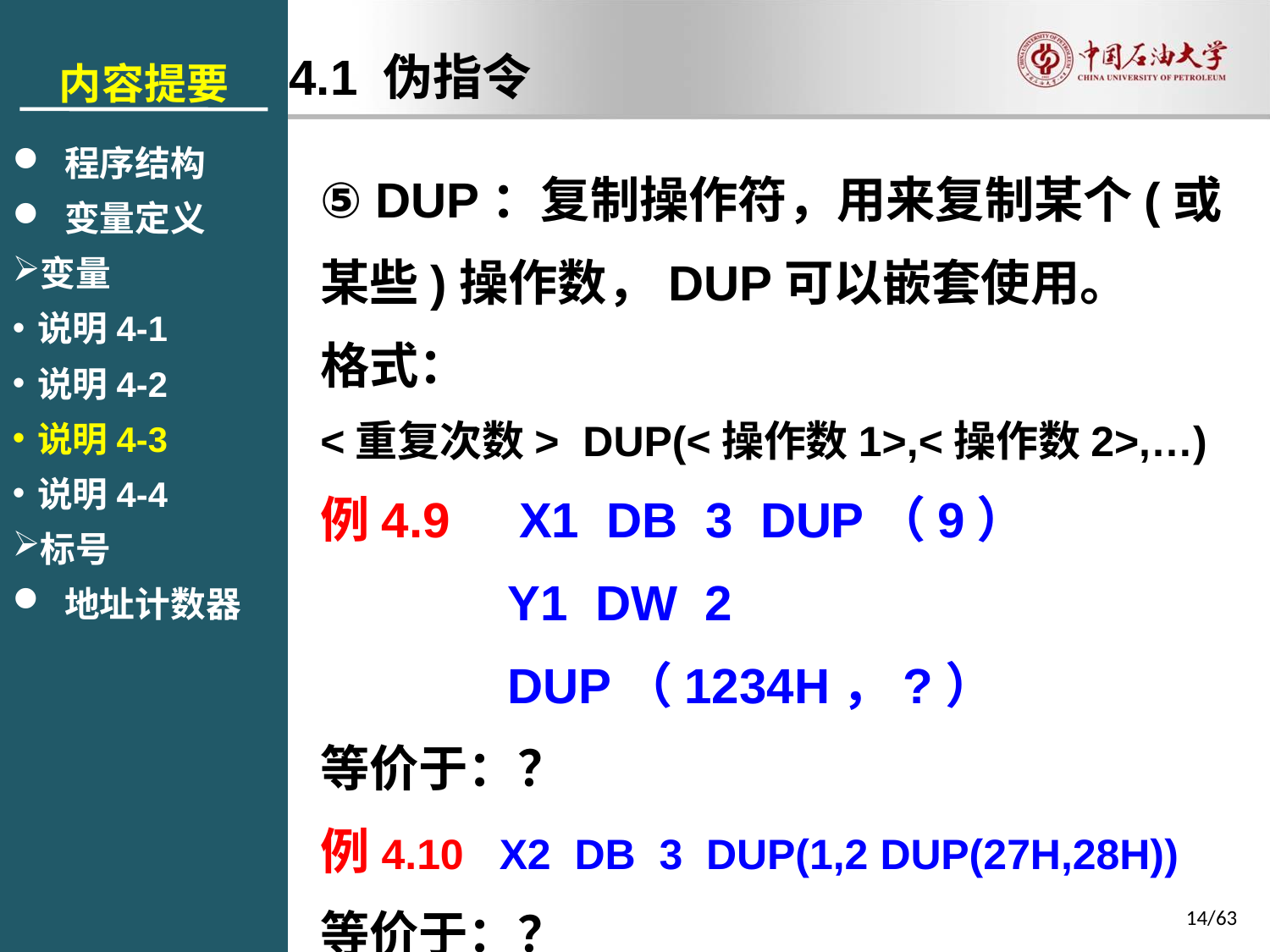

内容提要
 程序结构
 变量定义
变量
说明4-1
说明4-2
说明4-3
说明4-4
标号
 地址计数器
4.1 伪指令
⑤ DUP：复制操作符，用来复制某个(或某些)操作数，DUP可以嵌套使用。
格式：
<重复次数>  DUP(<操作数1>,<操作数2>,…)
例4.9     X1  DB  3  DUP（9）
Y1  DW  2  DUP（1234H，?）
等价于：？
例4.10   X2  DB  3  DUP(1,2 DUP(27H,28H))
等价于：？
14/63